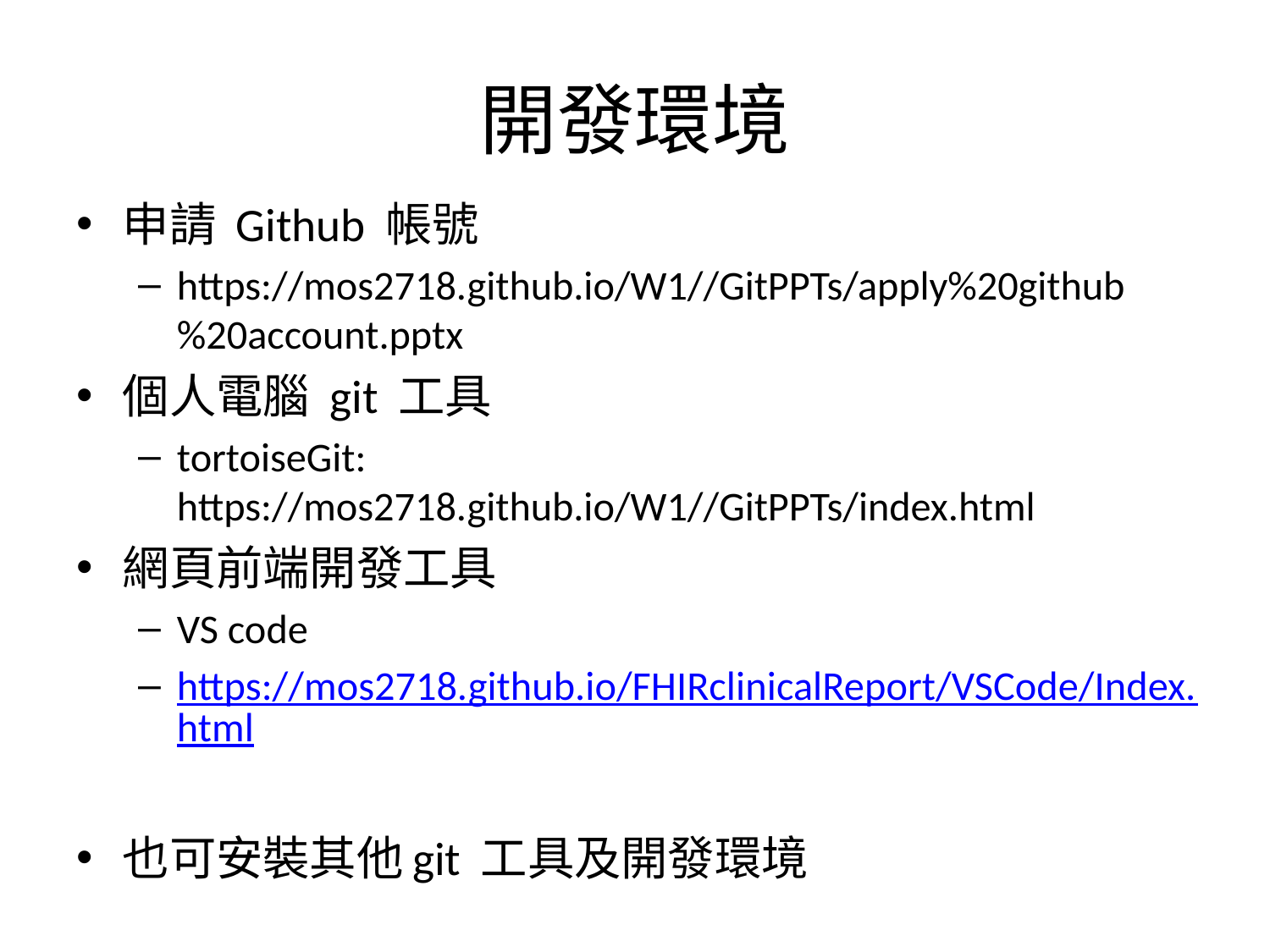

# 開發環境
申請 Github 帳號
https://mos2718.github.io/W1//GitPPTs/apply%20github%20account.pptx
個人電腦 git 工具
tortoiseGit: https://mos2718.github.io/W1//GitPPTs/index.html
網頁前端開發工具
VS code
https://mos2718.github.io/FHIRclinicalReport/VSCode/Index.html

也可安裝其他git 工具及開發環境